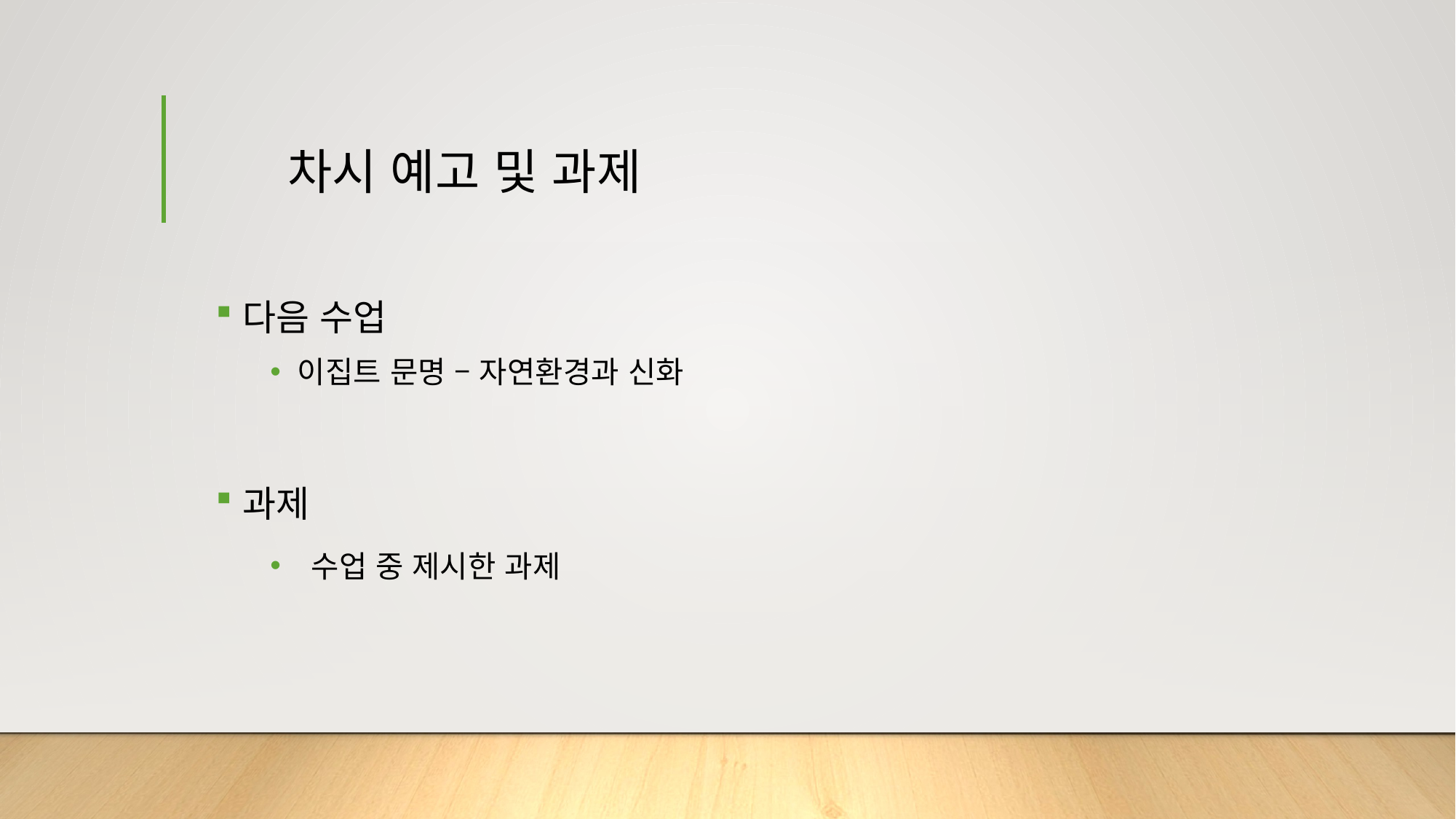

# 차시 예고 및 과제
다음 수업
이집트 문명 – 자연환경과 신화

과제
수업 중 제시한 과제